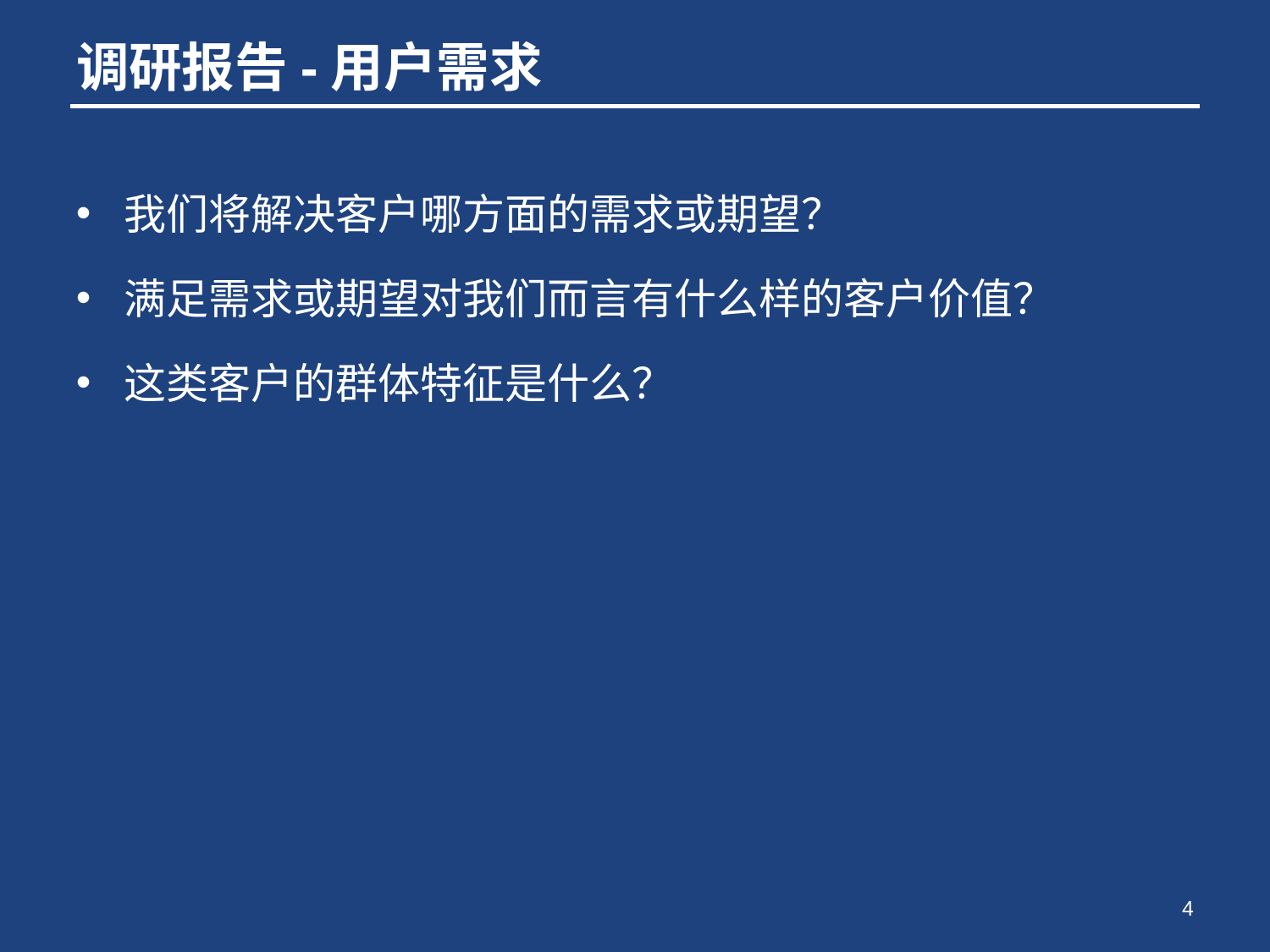

调研报告-用户需求
我们将解决客户哪方面的需求或期望？
满足需求或期望对我们而言有什么样的客户价值？
这类客户的群体特征是什么？

4